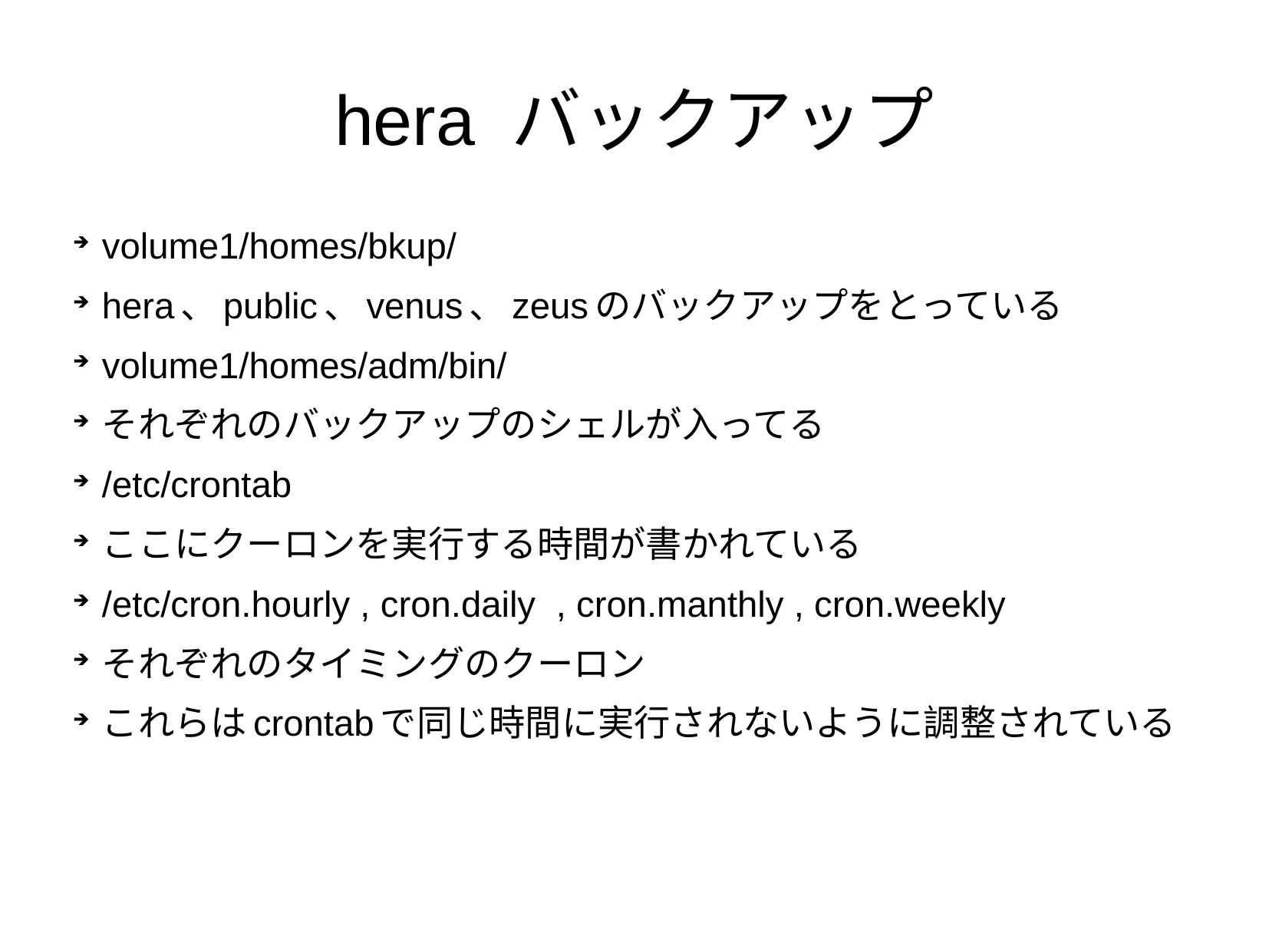

hera バックアップ
volume1/homes/bkup/
hera、public、venus、zeusのバックアップをとっている
volume1/homes/adm/bin/
それぞれのバックアップのシェルが入ってる
/etc/crontab
ここにクーロンを実行する時間が書かれている
/etc/cron.hourly , cron.daily  , cron.manthly , cron.weekly
それぞれのタイミングのクーロン
これらはcrontabで同じ時間に実行されないように調整されている